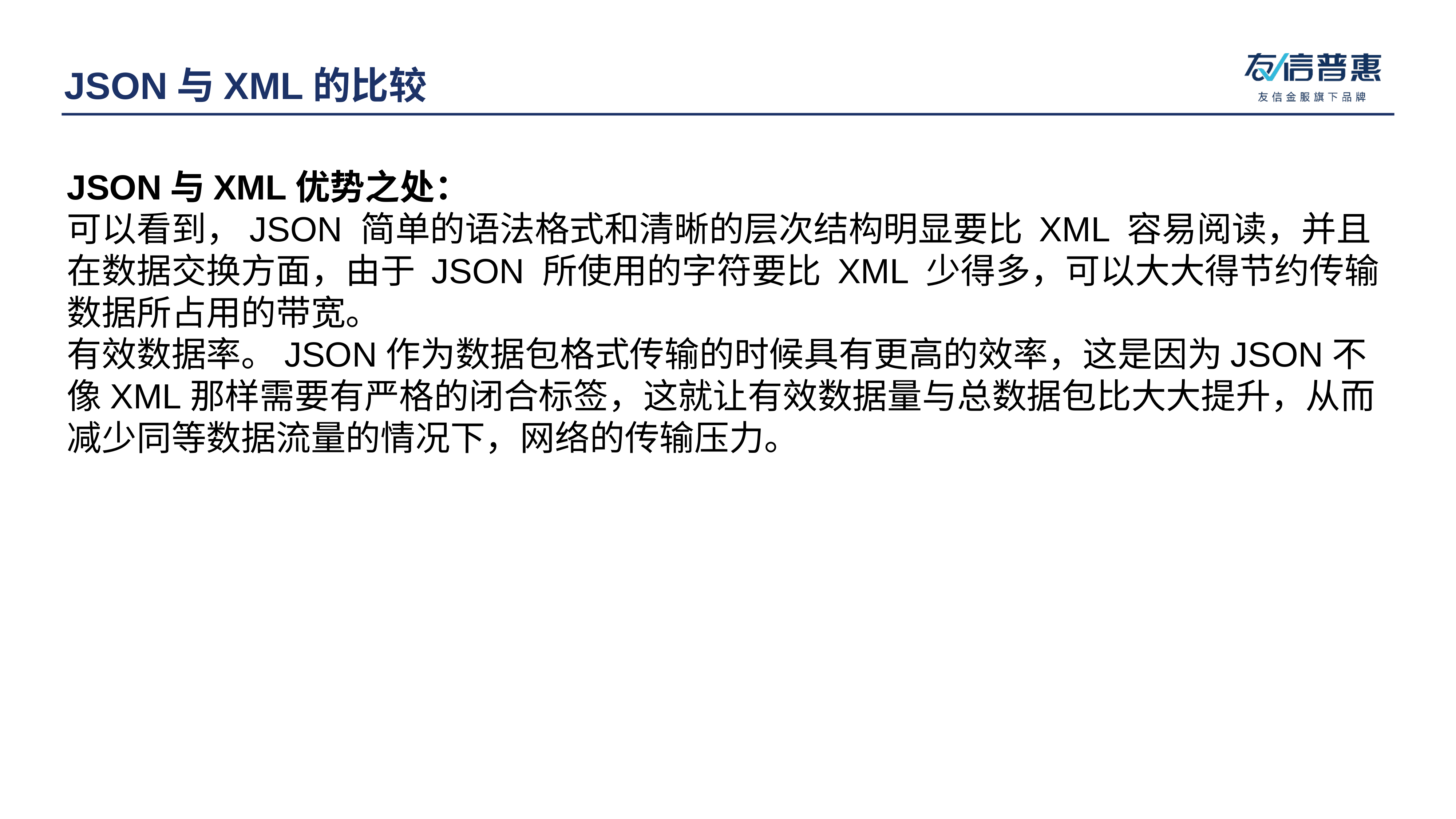

JSON与XML的比较
JSON与XML优势之处：
可以看到，JSON 简单的语法格式和清晰的层次结构明显要比 XML 容易阅读，并且在数据交换方面，由于 JSON 所使用的字符要比 XML 少得多，可以大大得节约传输数据所占用的带宽。
有效数据率。JSON作为数据包格式传输的时候具有更高的效率，这是因为JSON不像XML那样需要有严格的闭合标签，这就让有效数据量与总数据包比大大提升，从而减少同等数据流量的情况下，网络的传输压力。